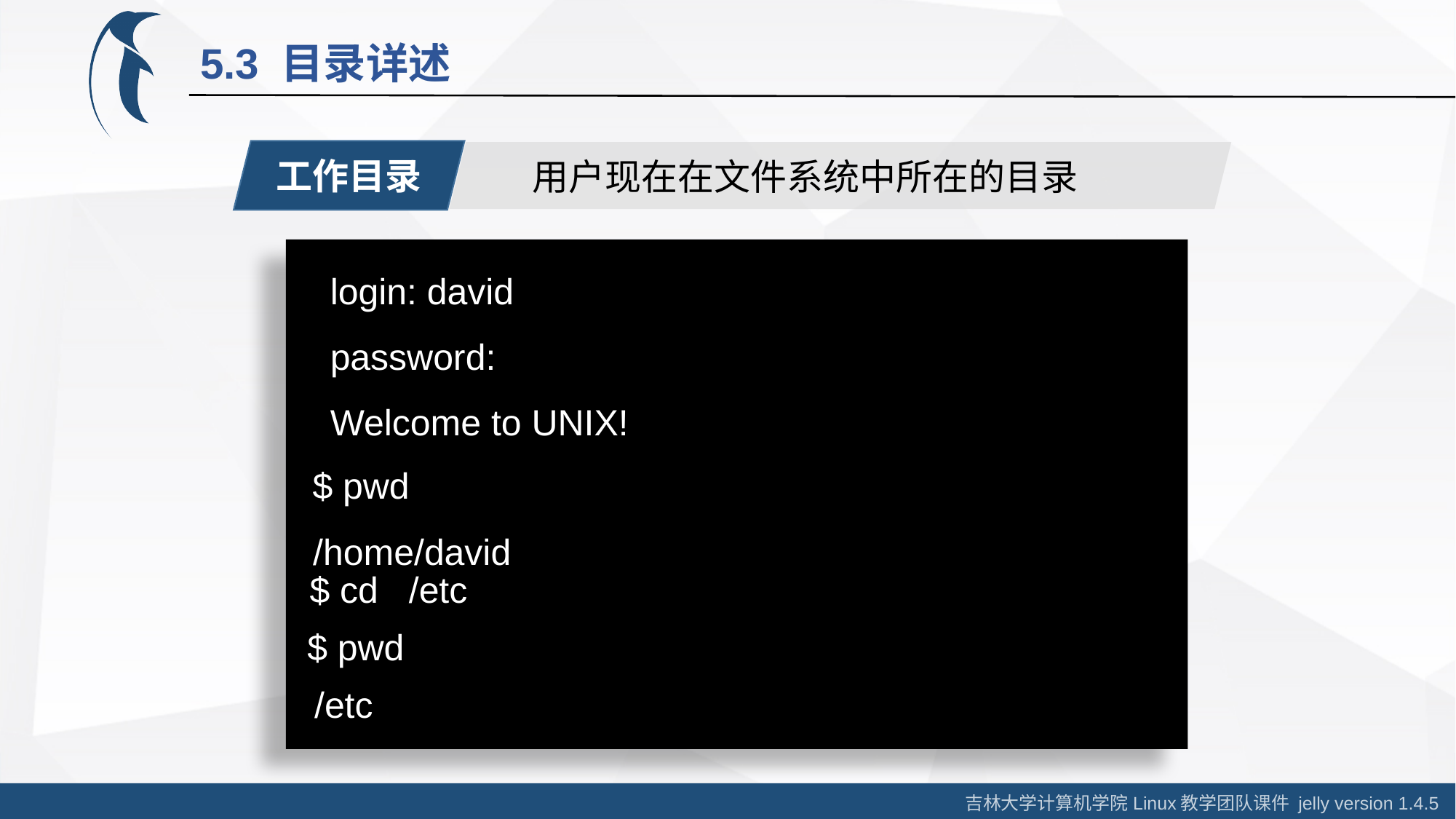

5.3 目录详述
工作目录
用户现在在文件系统中所在的目录

login: david
password:
Welcome to UNIX!

$ pwd
/home/david
$ cd   /etc
$ pwd
/etc